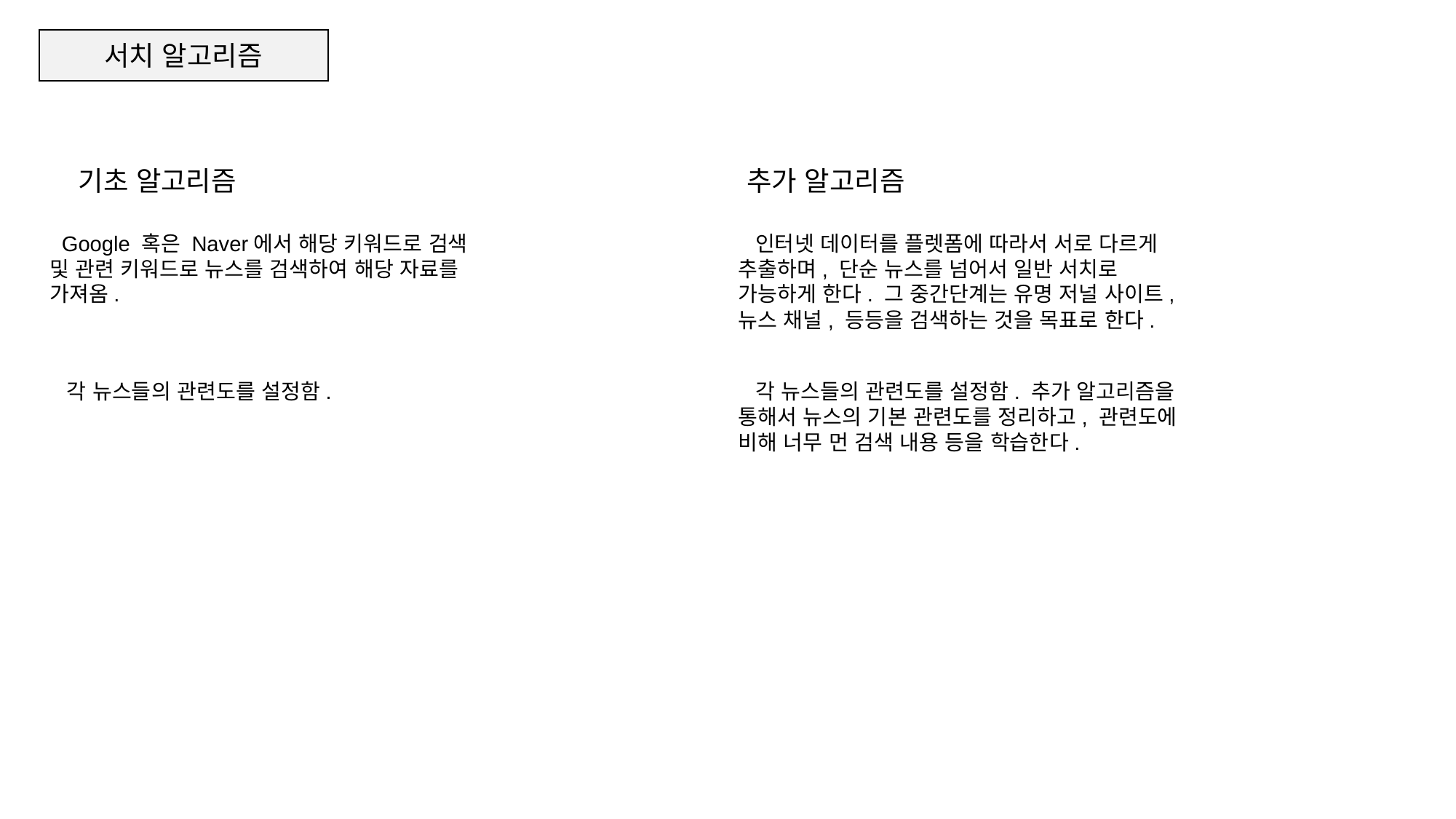

서치 알고리즘
기초 알고리즘
추가 알고리즘
  Google 혹은 Naver에서 해당 키워드로 검색 및 관련 키워드로 뉴스를 검색하여 해당 자료를 가져옴.
  인터넷 데이터를 플렛폼에 따라서 서로 다르게 추출하며, 단순 뉴스를 넘어서 일반 서치로 가능하게 한다. 그 중간단계는 유명 저널 사이트, 뉴스 채널, 등등을 검색하는 것을 목표로 한다.
  각 뉴스들의 관련도를 설정함.
  각 뉴스들의 관련도를 설정함. 추가 알고리즘을 통해서 뉴스의 기본 관련도를 정리하고, 관련도에 비해 너무 먼 검색 내용 등을 학습한다.